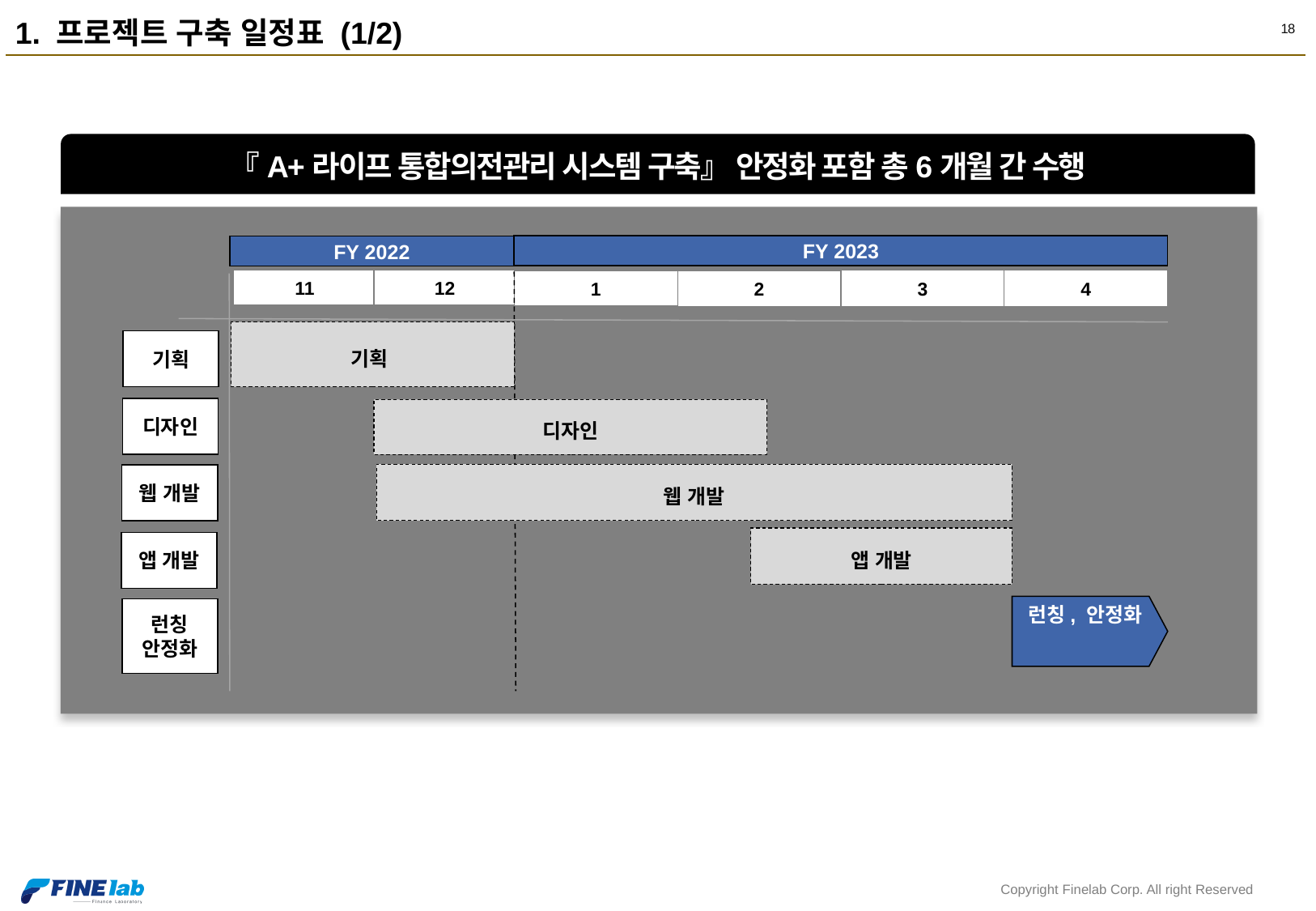

1. 프로젝트 구축 일정표 (1/2)
『A+라이프 통합의전관리 시스템 구축』 안정화 포함 총6개월 간 수행

FY 2023
FY 2022
4
3
12
11
1
2
기획
기획
디자인
디자인
웹 개발
웹 개발
앱 개발
앱 개발
런칭, 안정화
런칭
안정화